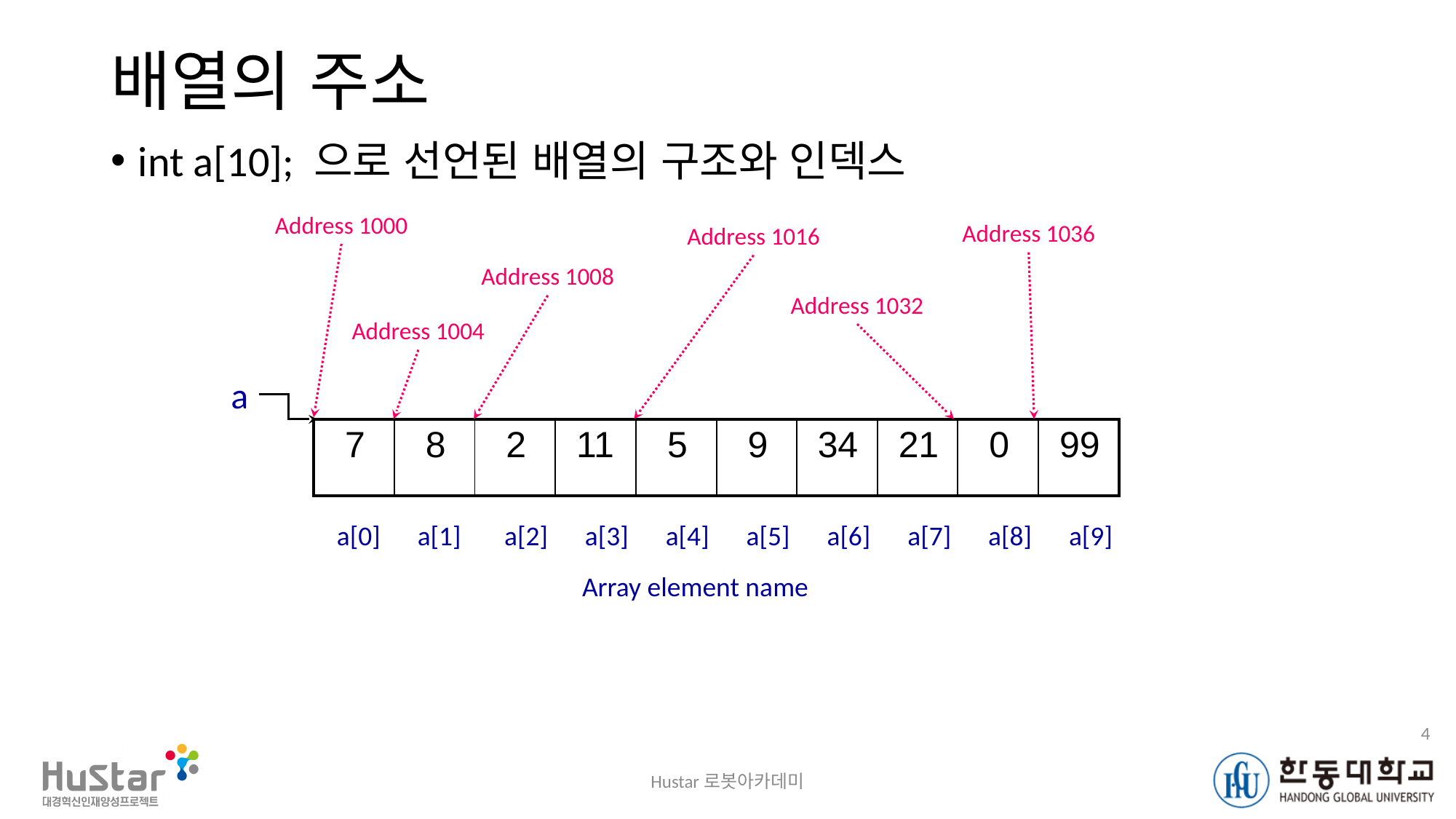

# 배열의 주소
int a[10]; 으로 선언된 배열의 구조와 인덱스
Address 1000
Address 1036
Address 1016
Address 1008
Address 1032
Address 1004
a
| 7 | 8 | 2 | 11 | 5 | 9 | 34 | 21 | 0 | 99 |
| --- | --- | --- | --- | --- | --- | --- | --- | --- | --- |
a[0]      a[1]       a[2]      a[3]      a[4]      a[5]      a[6]      a[7]      a[8]      a[9]
Array element name
4
Hustar로봇아카데미